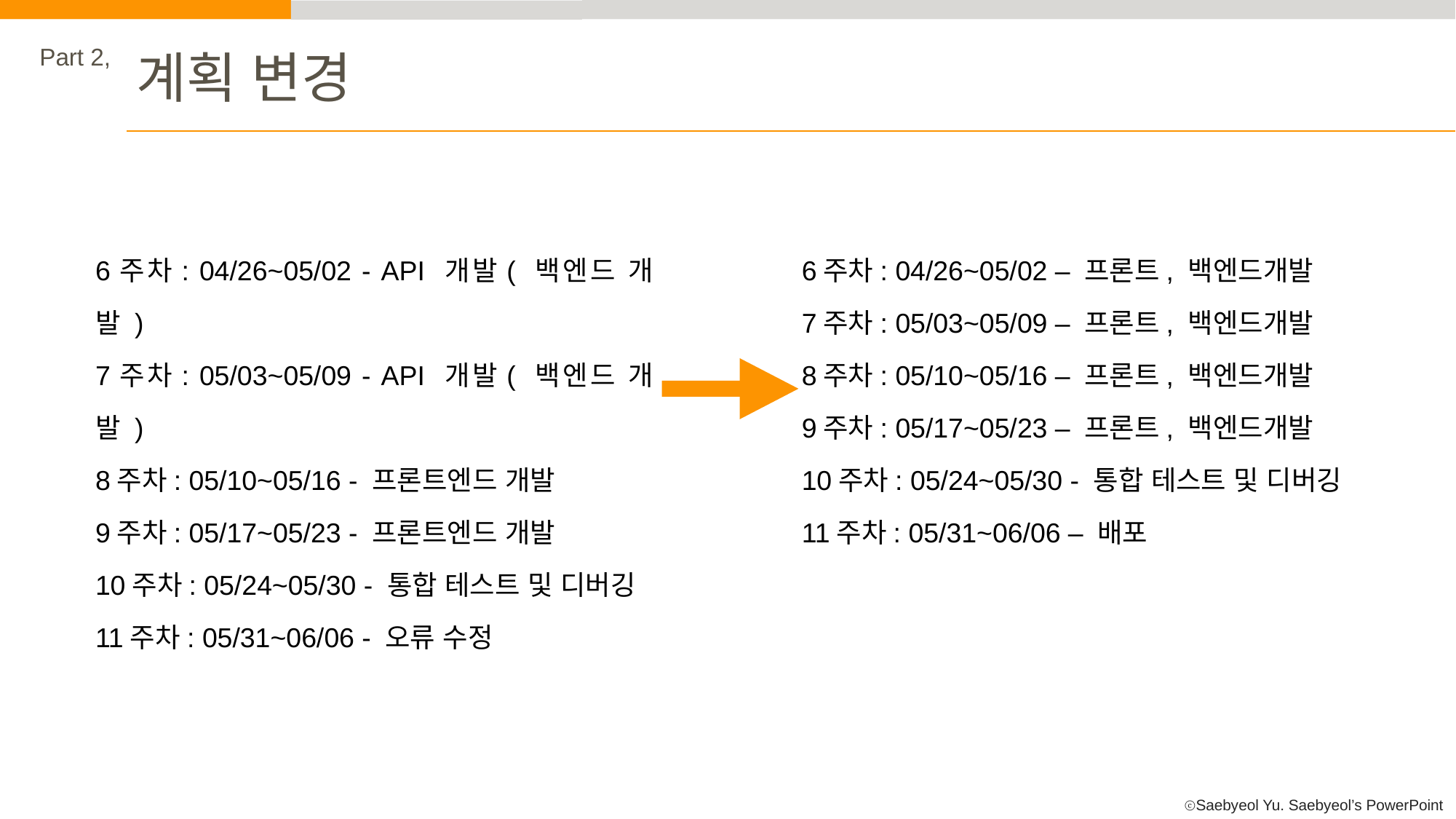

Part 2,
계획 변경
6주차: 04/26~05/02 – 프론트, 백엔드개발
7주차: 05/03~05/09 – 프론트, 백엔드개발
8주차: 05/10~05/16 – 프론트, 백엔드개발
9주차: 05/17~05/23 – 프론트, 백엔드개발
10주차: 05/24~05/30 - 통합 테스트 및 디버깅
11주차: 05/31~06/06 – 배포
6주차: 04/26~05/02 - API 개발( 백엔드 개발 )
7주차: 05/03~05/09 - API 개발( 백엔드 개발 )
8주차: 05/10~05/16 - 프론트엔드 개발
9주차: 05/17~05/23 - 프론트엔드 개발
10주차: 05/24~05/30 - 통합 테스트 및 디버깅
11주차: 05/31~06/06 - 오류 수정